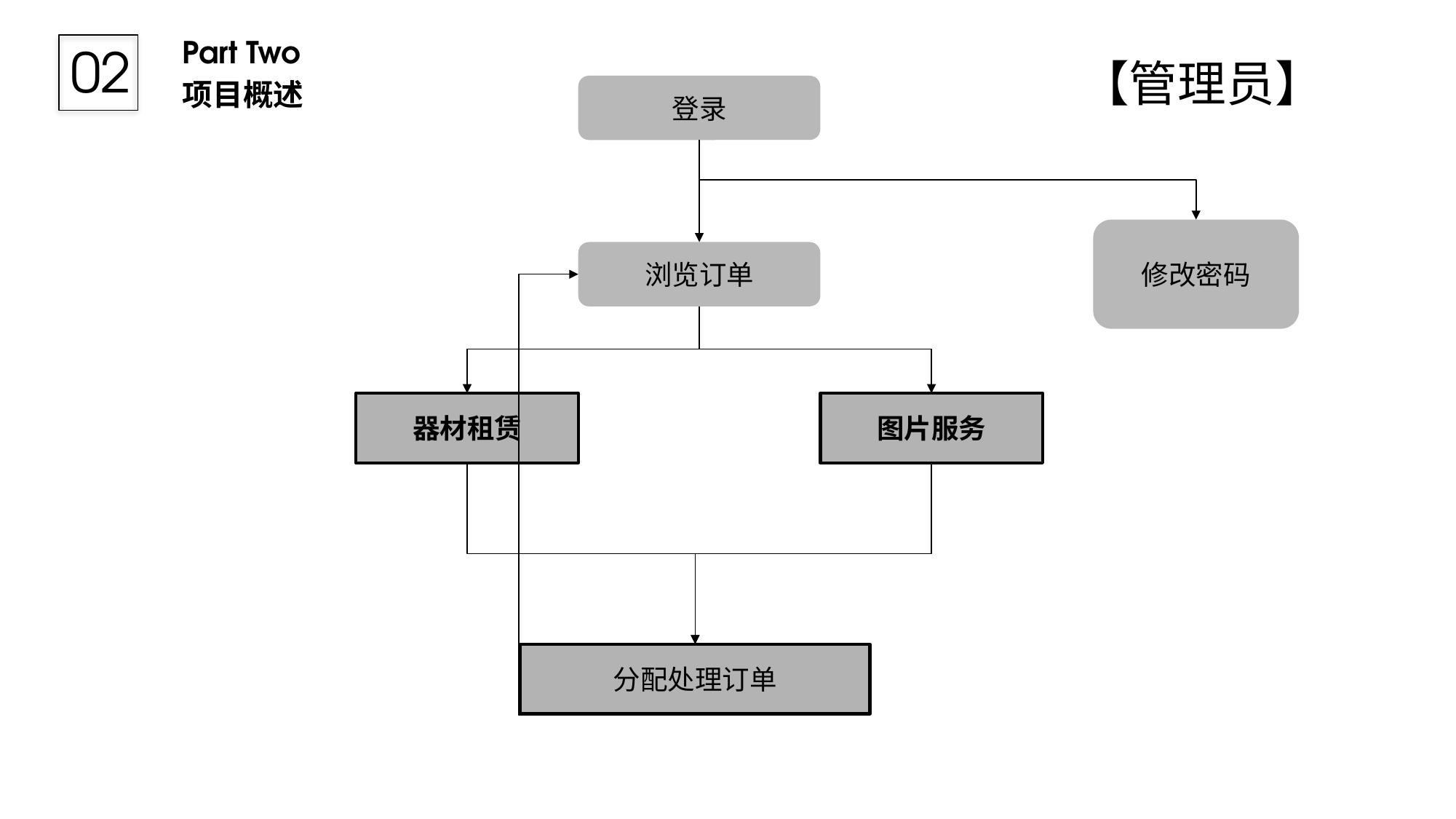

Part Two
项目概述
02
【管理员】
登录
修改密码
浏览订单
器材租赁
图片服务
分配处理订单